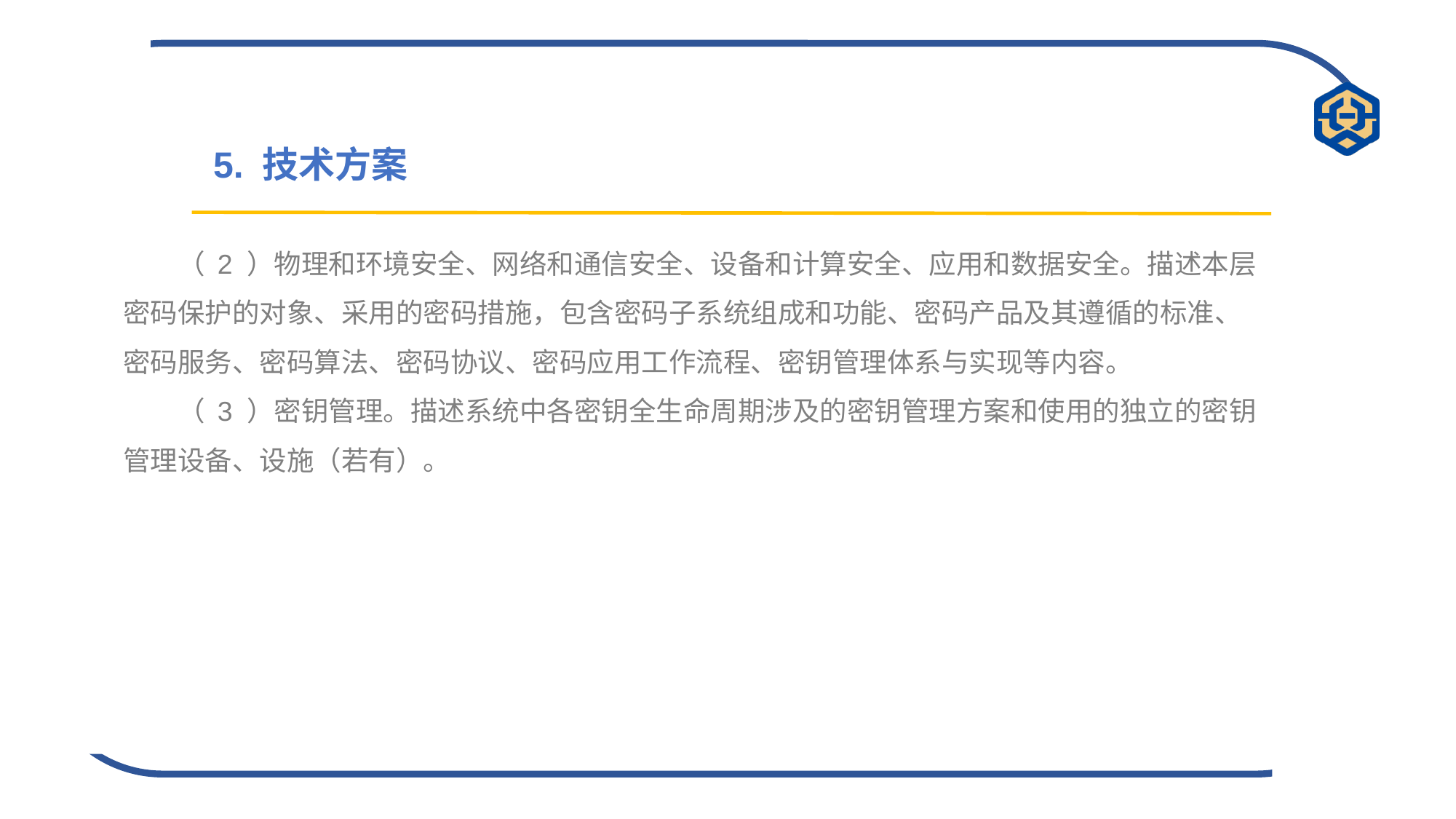

5. 技术方案
（ 2 ）物理和环境安全、网络和通信安全、设备和计算安全、应用和数据安全。描述本层密码保护的对象、采用的密码措施，包含密码子系统组成和功能、密码产品及其遵循的标准、密码服务、密码算法、密码协议、密码应用工作流程、密钥管理体系与实现等内容。
（ 3 ）密钥管理。描述系统中各密钥全生命周期涉及的密钥管理方案和使用的独立的密钥管理设备、设施（若有）。